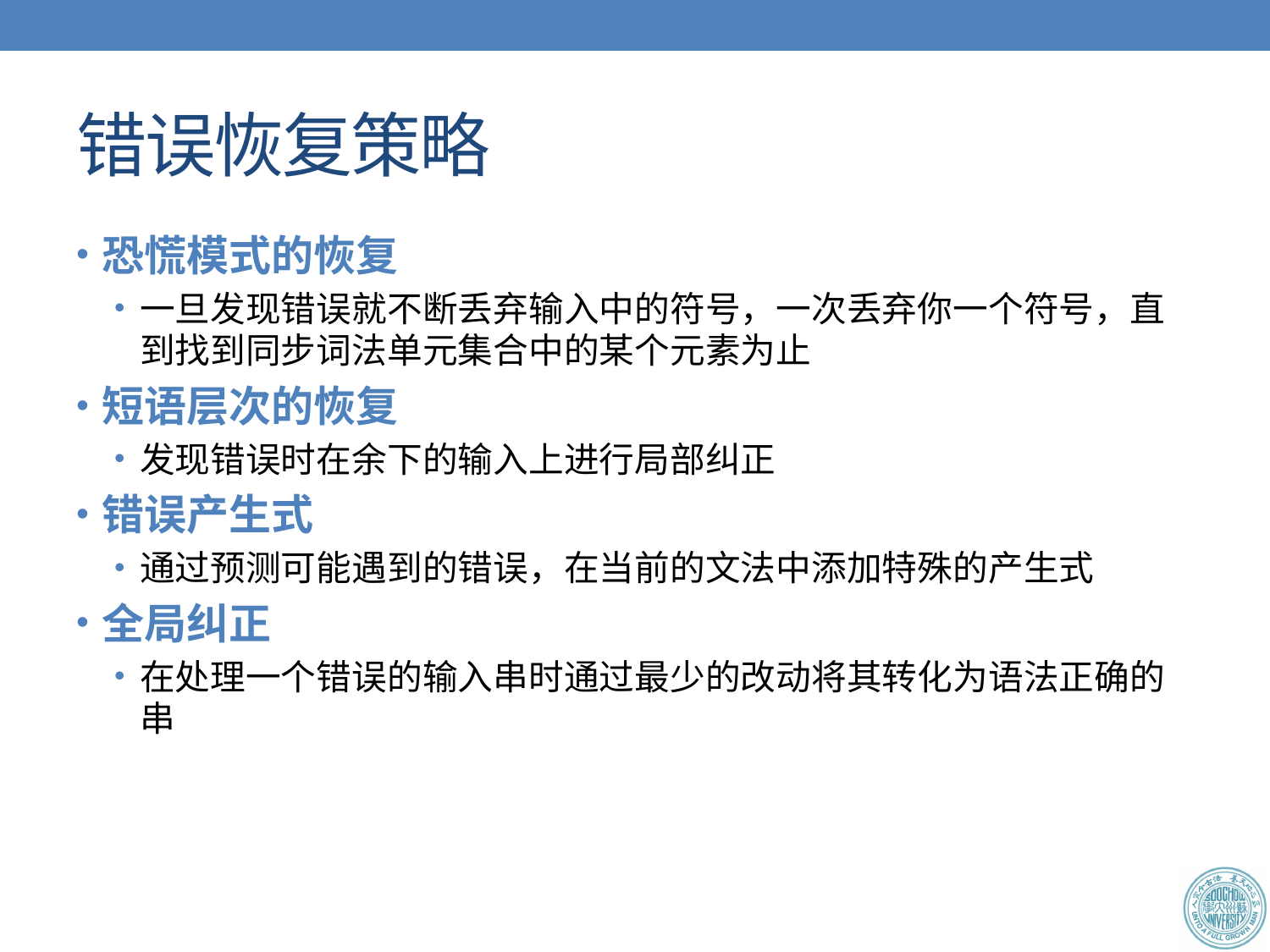

# 错误恢复策略
恐慌模式的恢复
一旦发现错误就不断丢弃输入中的符号，一次丢弃你一个符号，直到找到同步词法单元集合中的某个元素为止
短语层次的恢复
发现错误时在余下的输入上进行局部纠正
错误产生式
通过预测可能遇到的错误，在当前的文法中添加特殊的产生式
全局纠正
在处理一个错误的输入串时通过最少的改动将其转化为语法正确的串